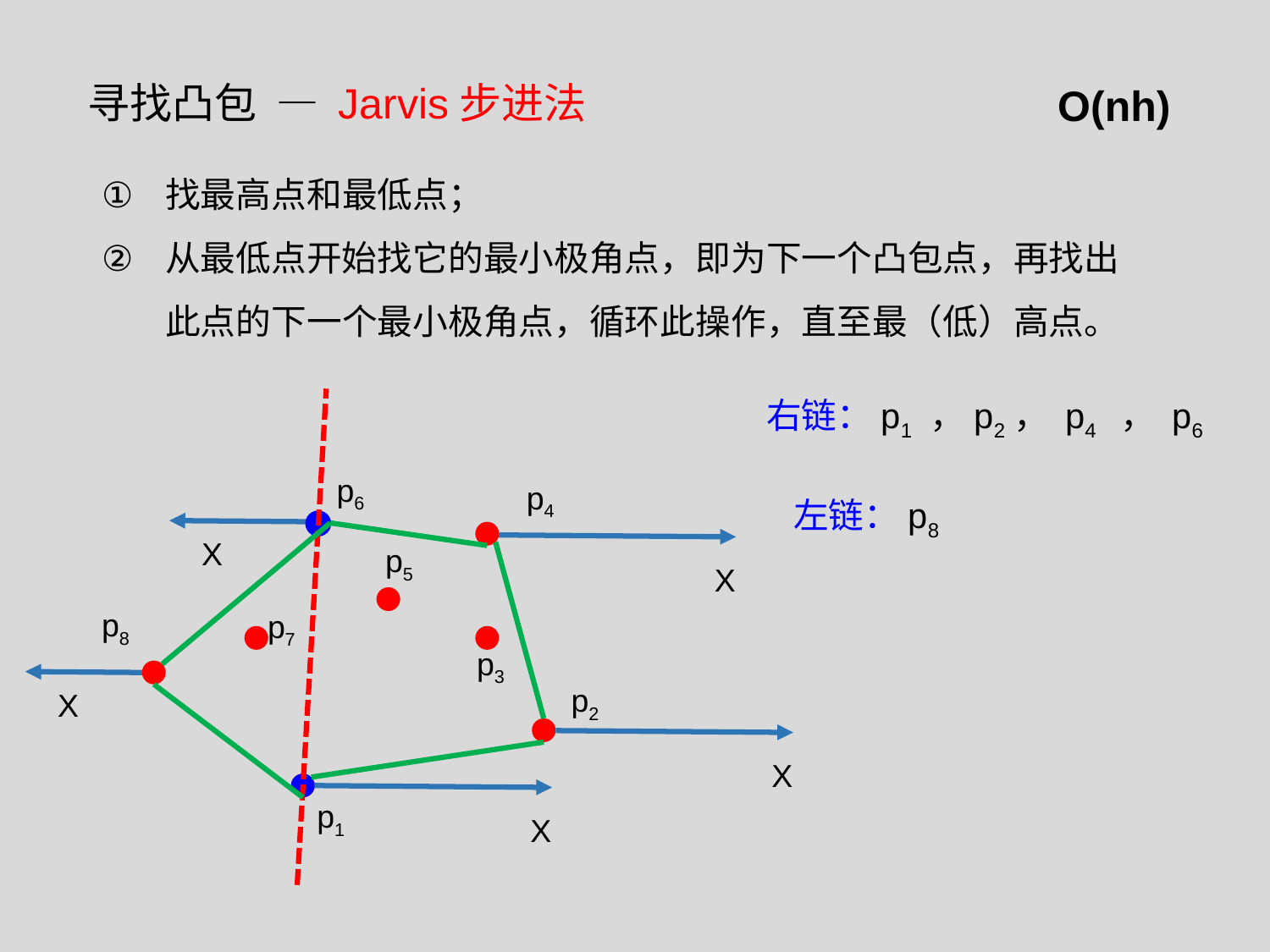

寻找凸包  — Jarvis步进法
O(nh)
找最高点和最低点；
从最低点开始找它的最小极角点，即为下一个凸包点，再找出此点的下一个最小极角点，循环此操作，直至最（低）高点。
右链：p1 ，p2， p4  ， p6
p6
p4

p5
p8
p7
p3
p2
p1
左链：p8

X
X
X
X

X